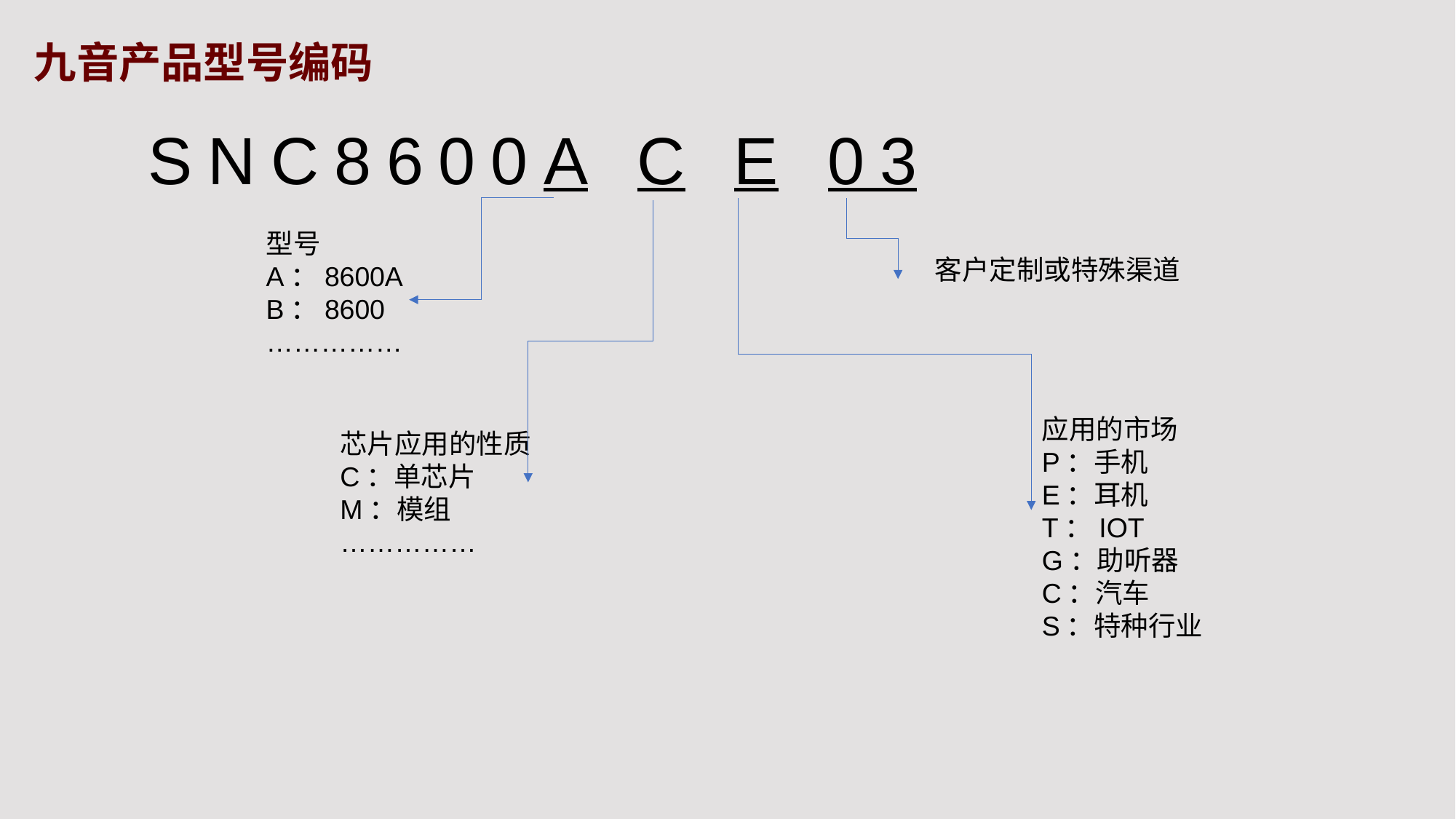

九音产品型号编码
SNC8600A C E 03
型号
A：8600A
B：8600
……………
客户定制或特殊渠道
应用的市场
P：手机
E：耳机
T：IOT
G：助听器
C：汽车
S：特种行业
芯片应用的性质
C：单芯片
M：模组
……………